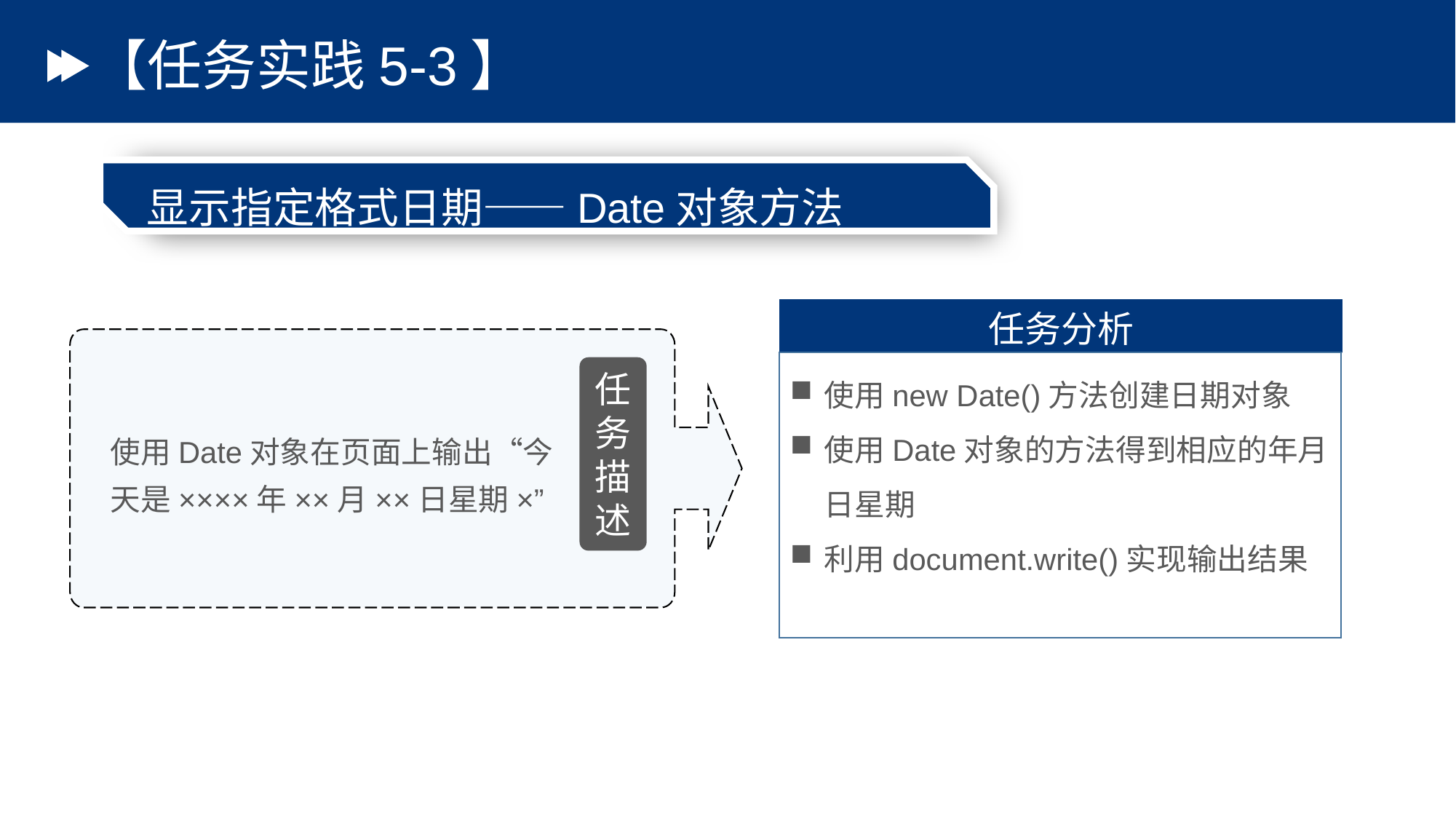

# 【任务实践5-3】
显示指定格式日期——Date对象方法

任务分析
使用new Date()方法创建日期对象
使用Date对象的方法得到相应的年月日星期
利用document.write()实现输出结果

任务描述
使用Date对象在页面上输出“今天是××××年××月××日星期×”